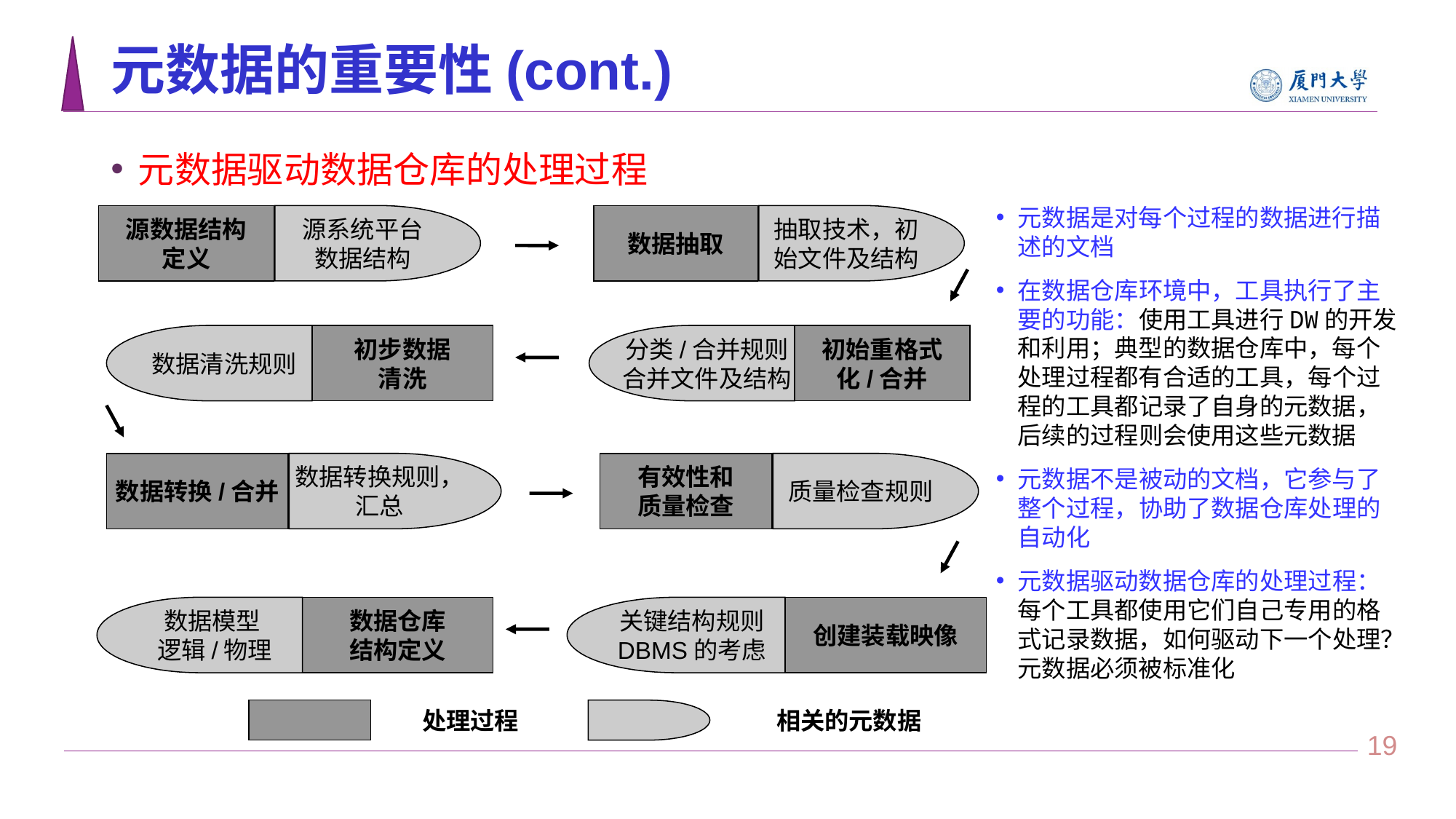

# 元数据的重要性(cont.)
元数据驱动数据仓库的处理过程

元数据是对每个过程的数据进行描述的文档

在数据仓库环境中，工具执行了主要的功能：使用工具进行DW的开发和利用；典型的数据仓库中，每个处理过程都有合适的工具，每个过程的工具都记录了自身的元数据，后续的过程则会使用这些元数据

元数据不是被动的文档，它参与了整个过程，协助了数据仓库处理的自动化

元数据驱动数据仓库的处理过程：每个工具都使用它们自己专用的格式记录数据，如何驱动下一个处理？元数据必须被标准化
源数据结构
定义
源系统平台
数据结构
数据抽取
抽取技术，初
始文件及结构

数据清洗规则
初步数据
清洗
分类/合并规则
合并文件及结构
初始重格式
化/合并

数据转换/合并
数据转换规则，
汇总
有效性和
质量检查
质量检查规则

数据模型
逻辑/物理
数据仓库
结构定义
关键结构规则
DBMS的考虑
创建装载映像

处理过程

相关的元数据
19